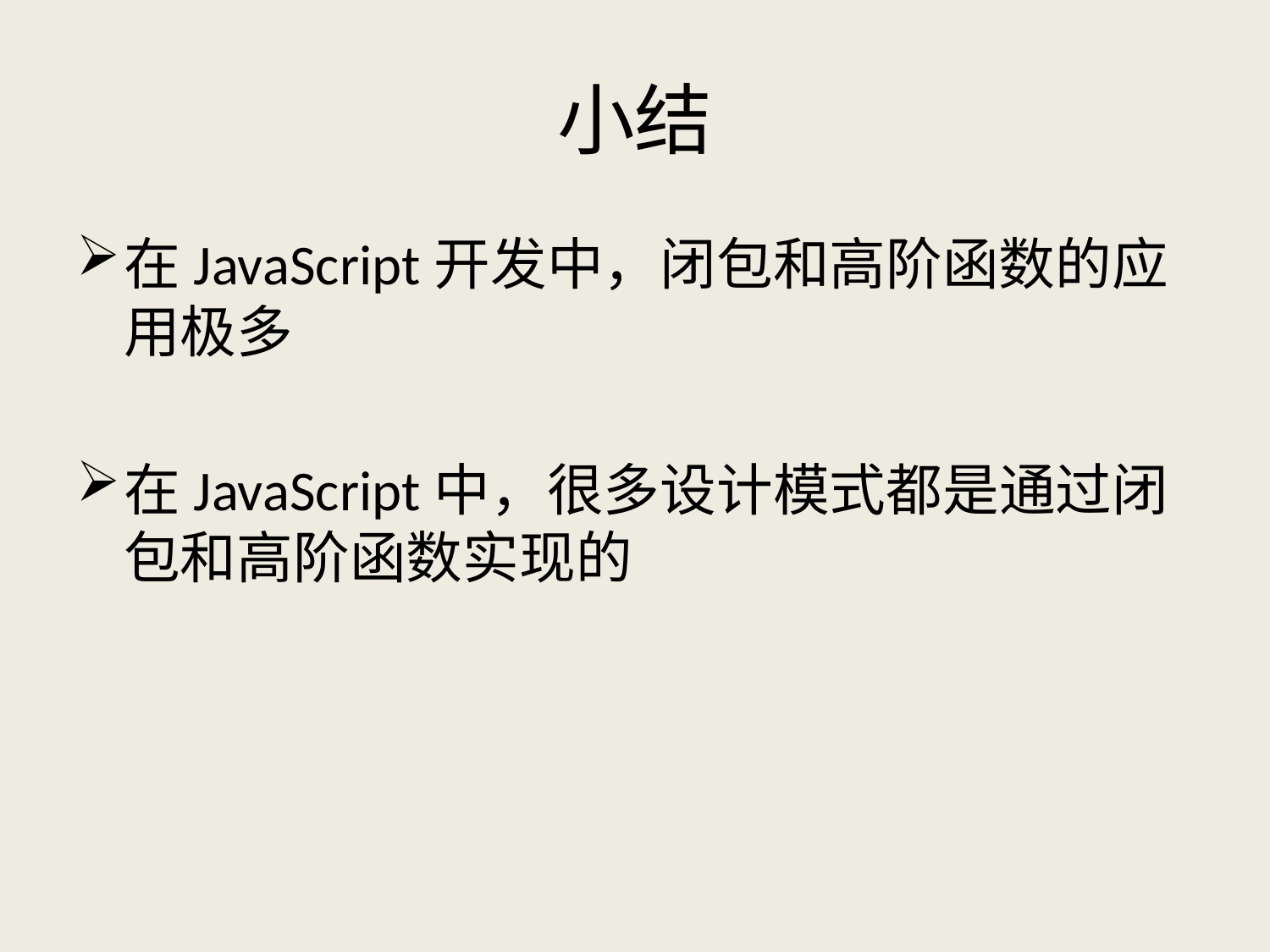

# 小结
在JavaScript开发中，闭包和高阶函数的应用极多

在JavaScript中，很多设计模式都是通过闭包和高阶函数实现的